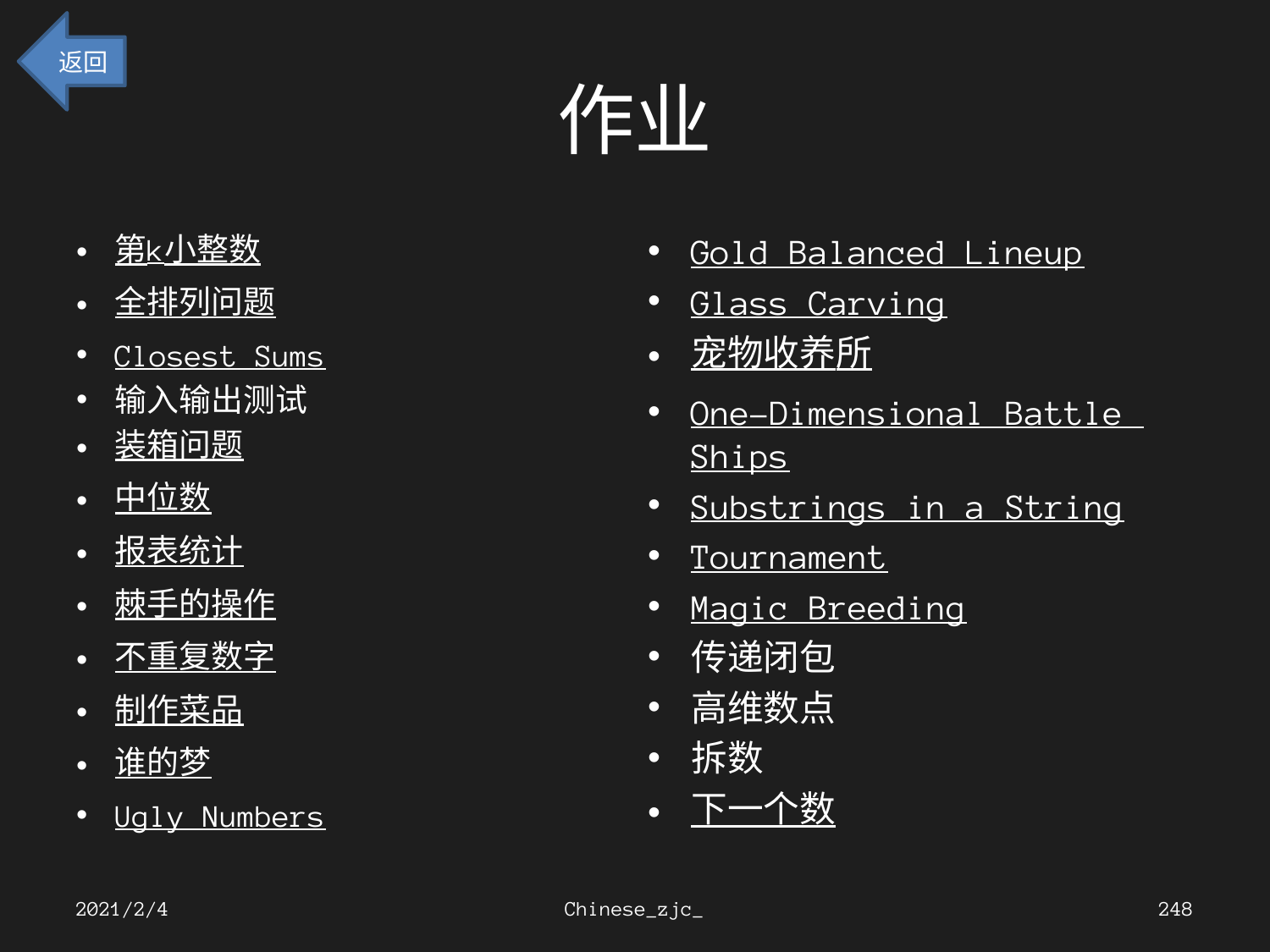

返回
# 作业
第k小整数
全排列问题
Closest Sums
输入输出测试
装箱问题
中位数
报表统计
棘手的操作
不重复数字
制作菜品
谁的梦
Ugly Numbers
Gold Balanced Lineup
Glass Carving
宠物收养所
One-Dimensional Battle Ships
Substrings in a String
Tournament
Magic Breeding
传递闭包
高维数点
拆数
下一个数
2021/2/4
Chinese_zjc_
248